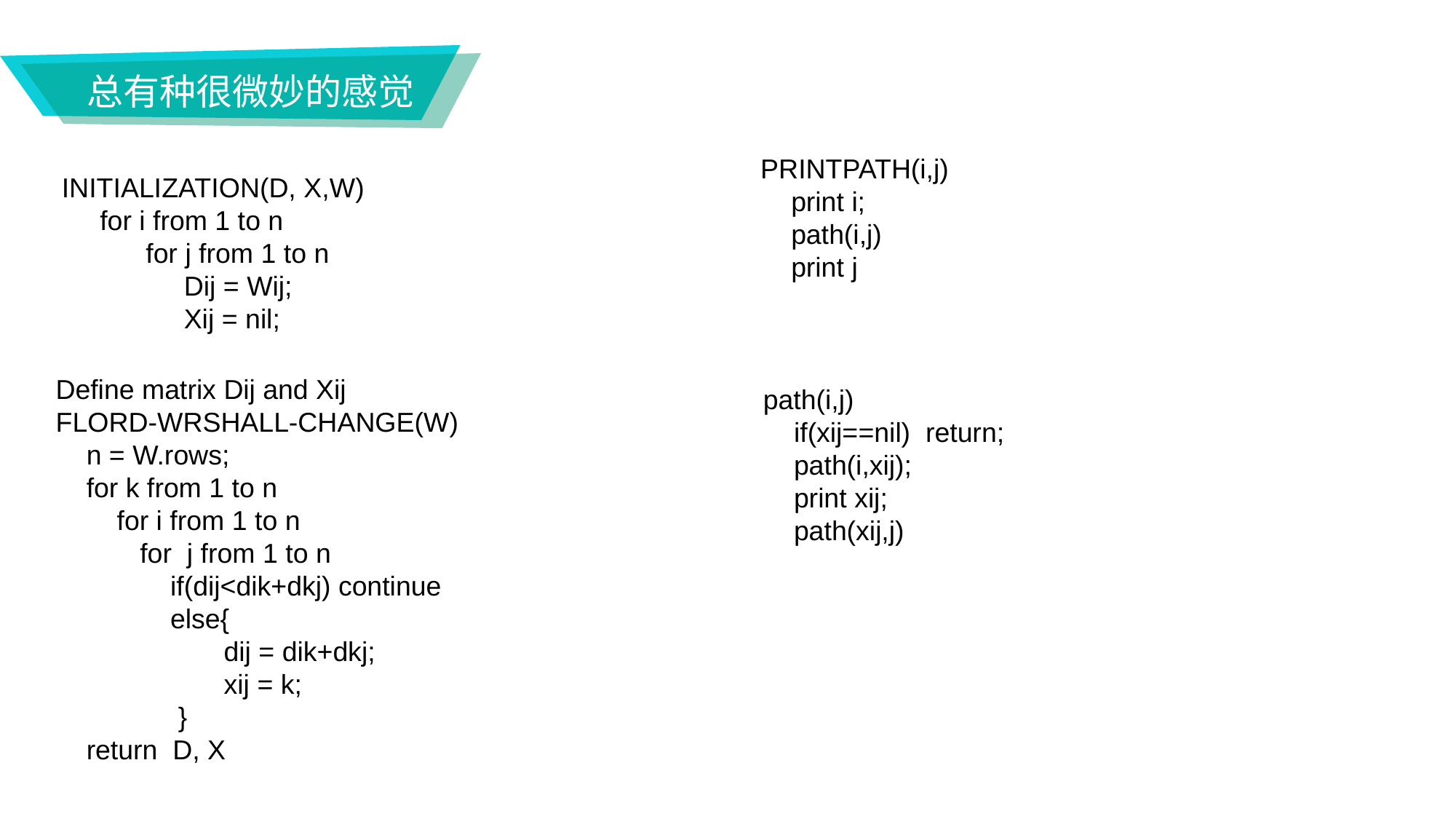

总有种很微妙的感觉
PRINTPATH(i,j)
    print i;
    path(i,j)
    print j
INITIALIZATION(D, X,W)
     for i from 1 to n
           for j from 1 to n
                Dij = Wij;
                Xij = nil;
Define matrix Dij and Xij
FLORD-WRSHALL-CHANGE(W)
    n = W.rows;
    for k from 1 to n
        for i from 1 to n
           for  j from 1 to n
               if(dij<dik+dkj) continue
               else{
                      dij = dik+dkj;
                      xij = k;
                }
    return  D, X
path(i,j)
    if(xij==nil)  return;
    path(i,xij);
    print xij;
    path(xij,j)